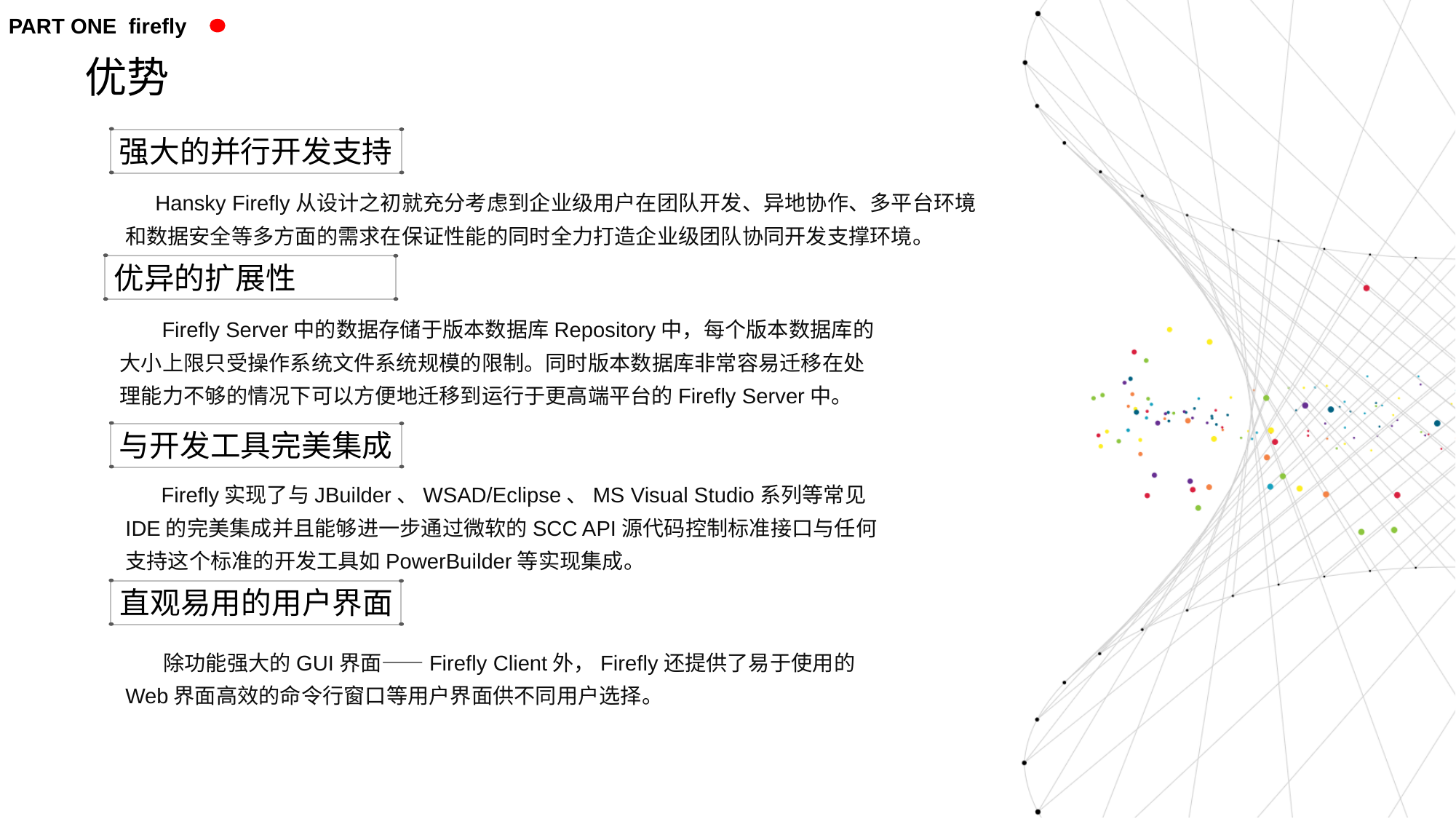

PART ONE  firefly

优势
强大的并行开发支持

     Hansky Firefly从设计之初就充分考虑到企业级用户在团队开发、异地协作、多平台环境和数据安全等多方面的需求在保证性能的同时全力打造企业级团队协同开发支撑环境。

优异的扩展性
       Firefly Server中的数据存储于版本数据库Repository中，每个版本数据库的大小上限只受操作系统文件系统规模的限制。同时版本数据库非常容易迁移在处理能力不够的情况下可以方便地迁移到运行于更高端平台的Firefly Server中。
与开发工具完美集成

      Firefly实现了与JBuilder、WSAD/Eclipse、MS Visual Studio系列等常见IDE的完美集成并且能够进一步通过微软的SCC API源代码控制标准接口与任何支持这个标准的开发工具如PowerBuilder等实现集成。

直观易用的用户界面
       除功能强大的GUI界面——Firefly Client外，Firefly还提供了易于使用的Web界面高效的命令行窗口等用户界面供不同用户选择。